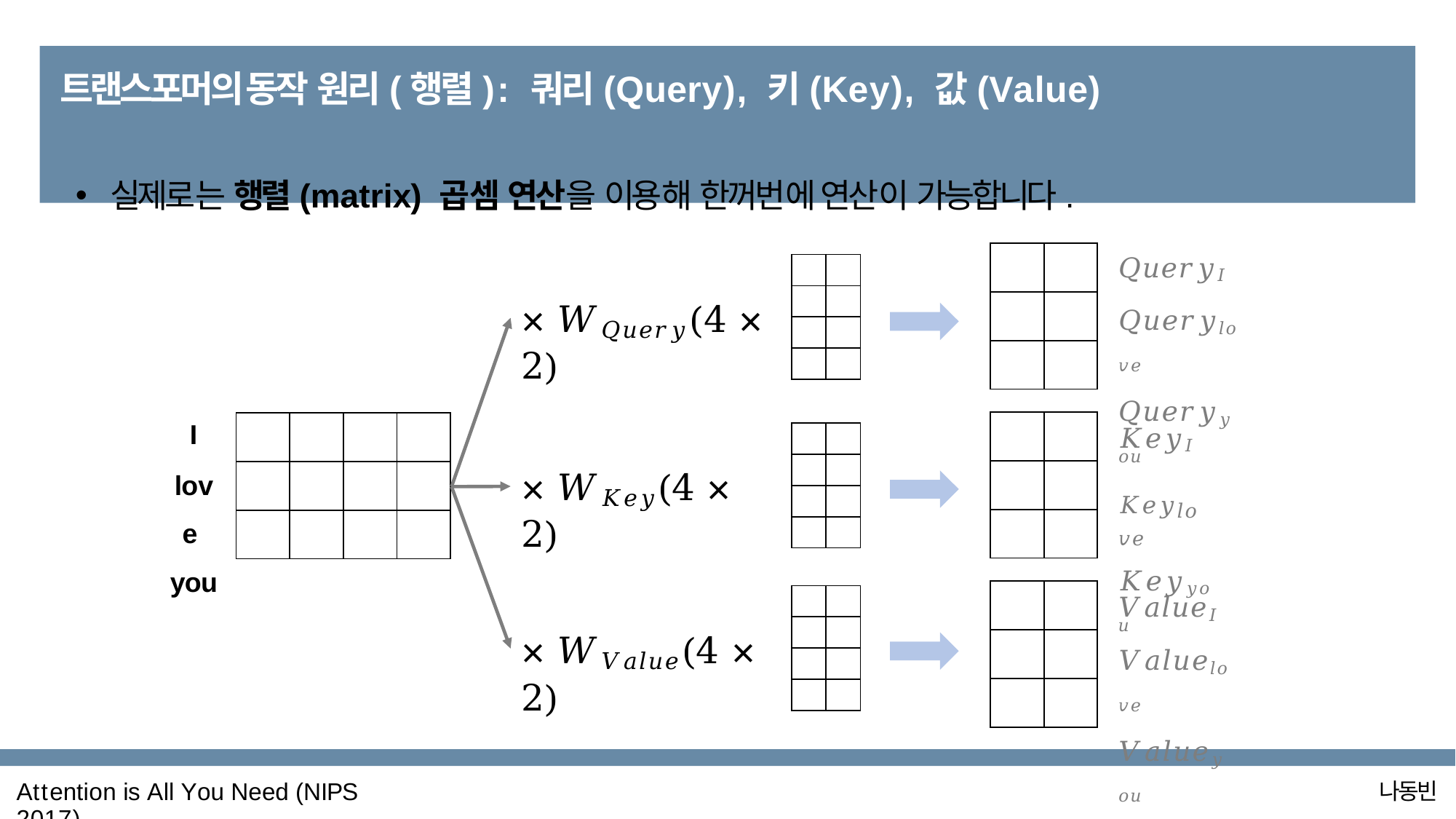

# 트랜스포머의 동작 원리(행렬): 쿼리(Query), 키(Key), 값(Value)
실제로는 행렬(matrix) 곱셈 연산을 이용해 한꺼번에 연산이 가능합니다.
𝑄𝑢𝑒𝑟𝑦𝐼
𝑄𝑢𝑒𝑟𝑦𝑙𝑜𝑣𝑒
𝑄𝑢𝑒𝑟𝑦𝑦𝑜𝑢
|  |  |
| --- | --- |
|  |  |
|  |  |
|  |  |
| --- | --- |
|  |  |
|  |  |
|  |  |
× 𝑊𝑄𝑢𝑒𝑟𝑦(4 × 2)

I
love  you
|  |  |
| --- | --- |
|  |  |
|  |  |
|  |  |  |  |
| --- | --- | --- | --- |
|  |  |  |  |
|  |  |  |  |
𝐾𝑒𝑦𝐼
𝐾𝑒𝑦𝑙𝑜𝑣𝑒
𝐾𝑒𝑦𝑦𝑜𝑢
|  |  |
| --- | --- |
|  |  |
|  |  |
|  |  |
× 𝑊𝐾𝑒𝑦(4 × 2)

𝑉𝑎𝑙𝑢𝑒𝐼
𝑉𝑎𝑙𝑢𝑒𝑙𝑜𝑣𝑒
𝑉𝑎𝑙𝑢𝑒𝑦𝑜𝑢
|  |  |
| --- | --- |
|  |  |
|  |  |
|  |  |
| --- | --- |
|  |  |
|  |  |
|  |  |
× 𝑊𝑉𝑎𝑙𝑢𝑒(4 × 2)

Attention is All You Need (NIPS 2017)
나동빈